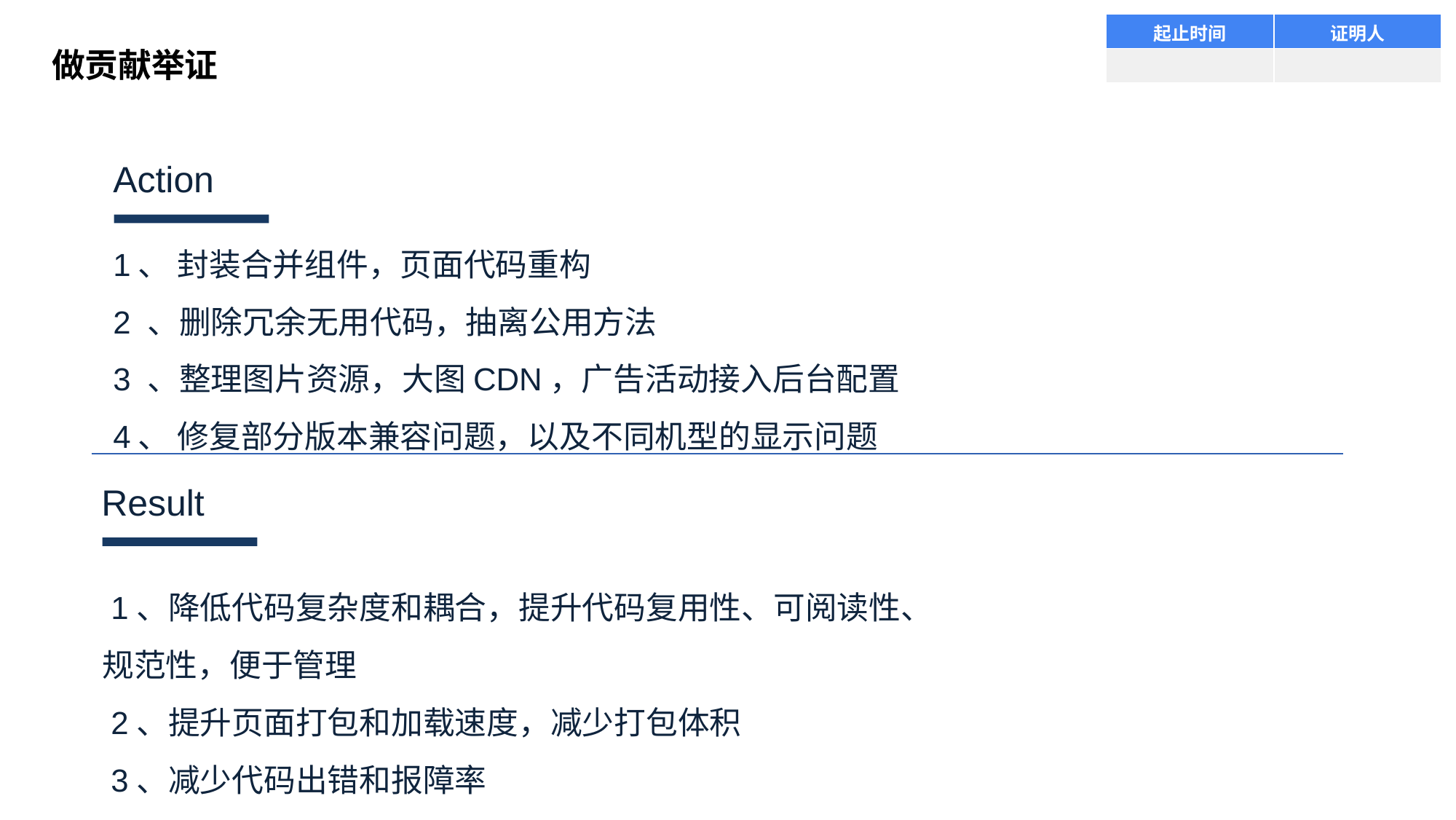

| 起止时间 | 证明人 |
| --- | --- |
|  |  |
做贡献举证
Action

1、 封装合并组件，页面代码重构
2 、删除冗余无用代码，抽离公用方法
3 、整理图片资源，大图CDN，广告活动接入后台配置
4、 修复部分版本兼容问题，以及不同机型的显示问题
Result

 1、降低代码复杂度和耦合，提升代码复用性、可阅读性、规范性，便于管理
 2、提升页面打包和加载速度，减少打包体积
 3、减少代码出错和报障率